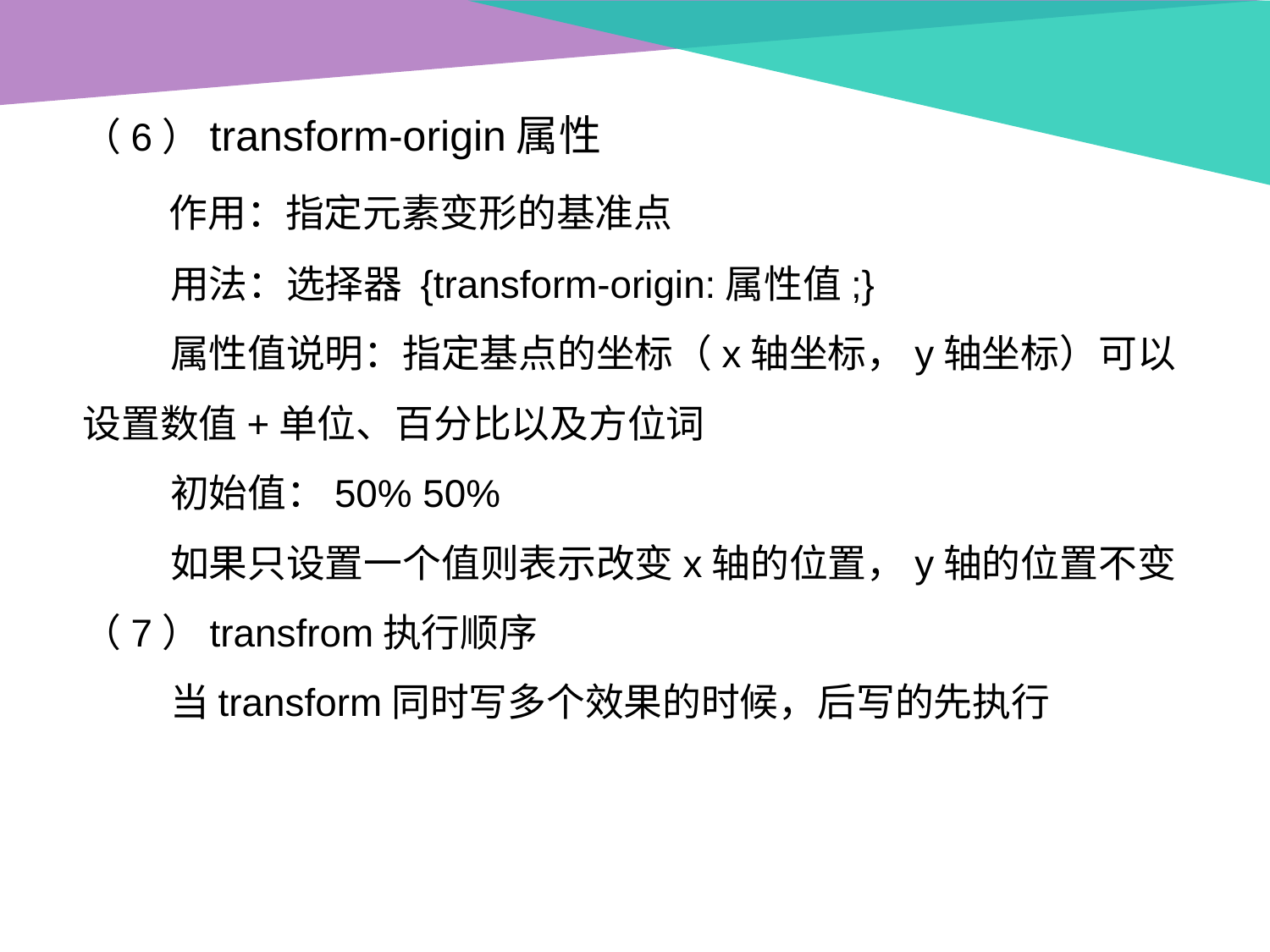

（6）transform-origin属性
        作用：指定元素变形的基准点
         用法：选择器 {transform-origin:属性值;}
         属性值说明：指定基点的坐标（x轴坐标，y轴坐标）可以设置数值+单位、百分比以及方位词
         初始值：50% 50%
         如果只设置一个值则表示改变x轴的位置，y轴的位置不变
（7）transfrom执行顺序
         当transform同时写多个效果的时候，后写的先执行